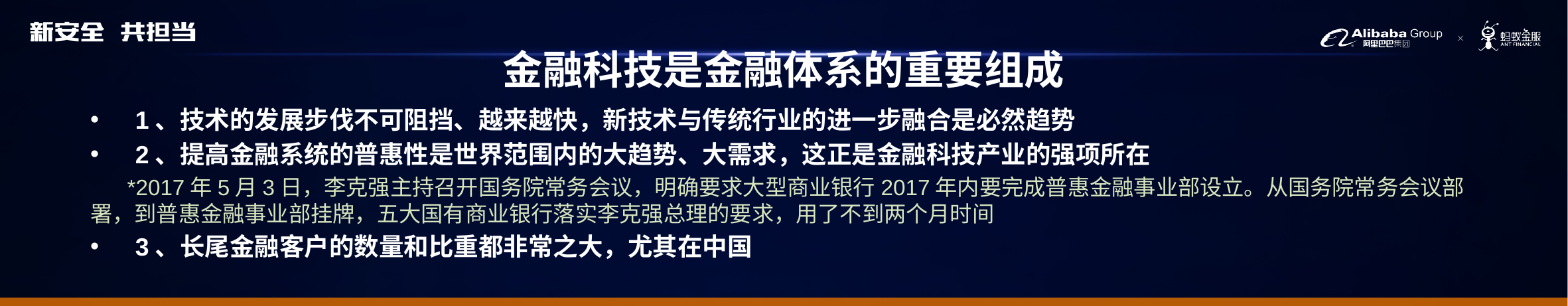

# 金融科技是金融体系的重要组成
1、技术的发展步伐不可阻挡、越来越快，新技术与传统行业的进一步融合是必然趋势
2、提高金融系统的普惠性是世界范围内的大趋势、大需求，这正是金融科技产业的强项所在
      *2017年5月3日，李克强主持召开国务院常务会议，明确要求大型商业银行2017年内要完成普惠金融事业部设立。从国务院常务会议部署，到普惠金融事业部挂牌，五大国有商业银行落实李克强总理的要求，用了不到两个月时间
3、长尾金融客户的数量和比重都非常之大，尤其在中国